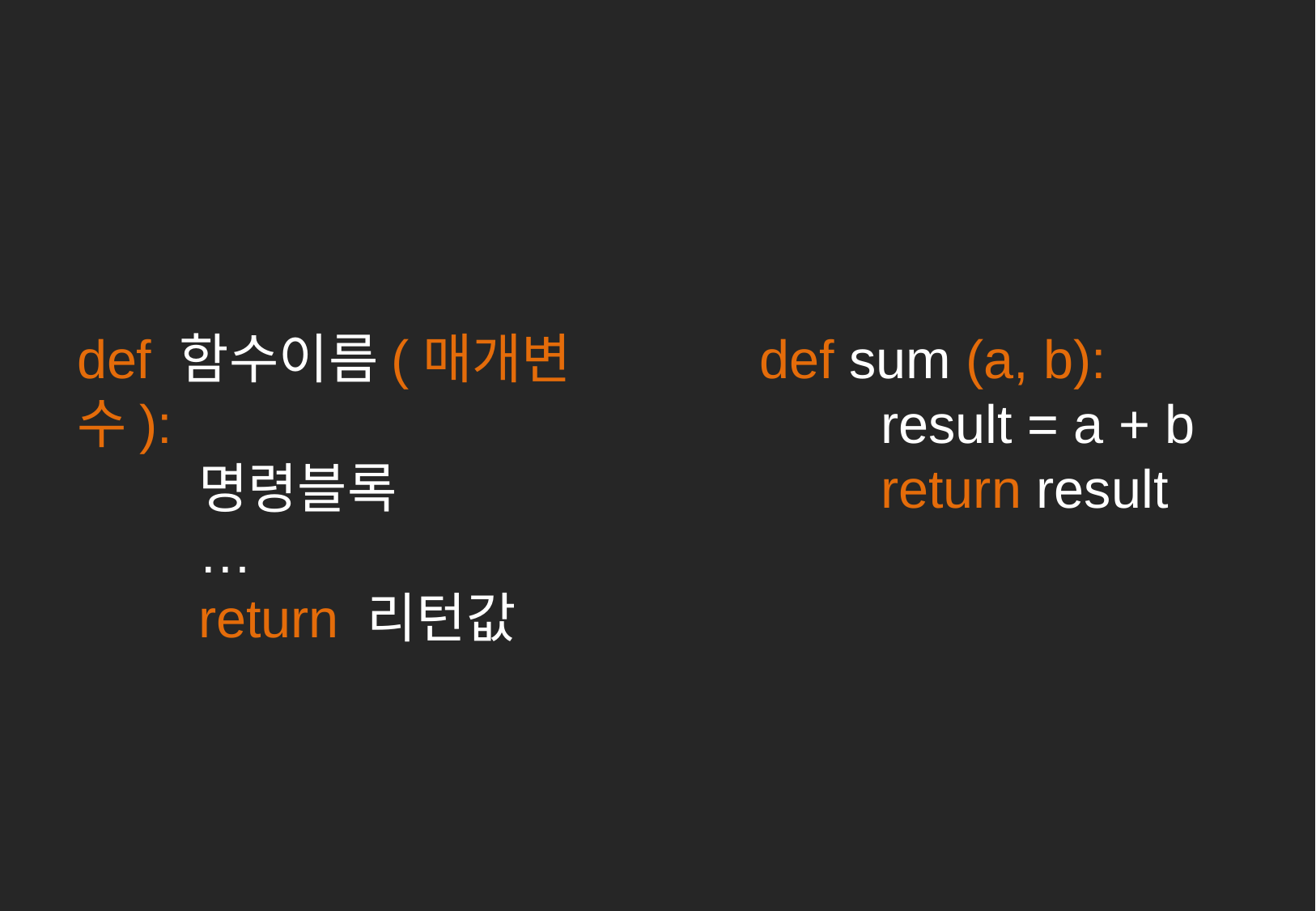

def 함수이름(매개변수):
	명령블록
	…
	return 리턴값
def sum (a, b):
	result = a + b
	return result